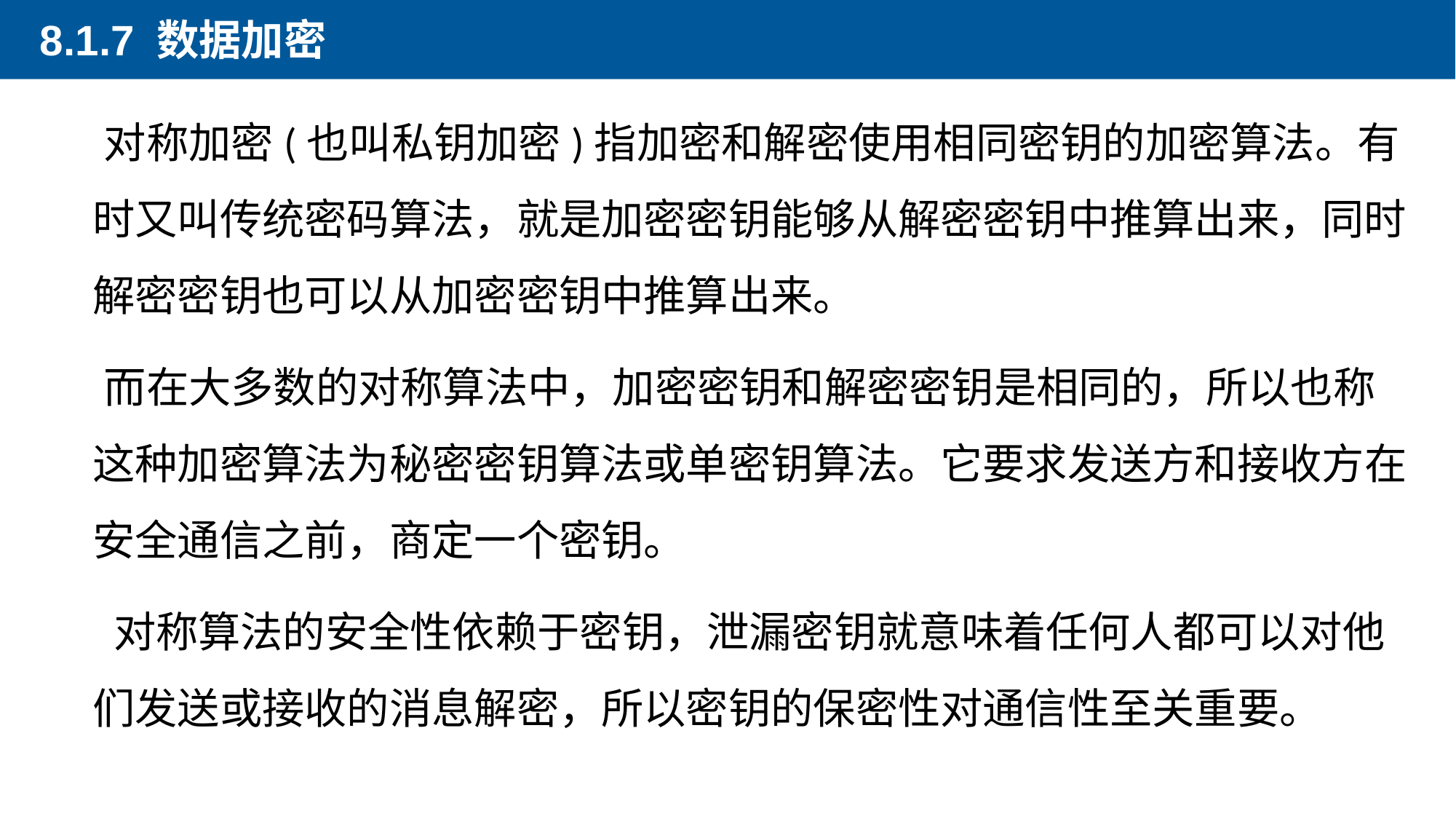

8.1.7 数据加密
   对称加密(也叫私钥加密)指加密和解密使用相同密钥的加密算法。有时又叫传统密码算法，就是加密密钥能够从解密密钥中推算出来，同时解密密钥也可以从加密密钥中推算出来。
   而在大多数的对称算法中，加密密钥和解密密钥是相同的，所以也称这种加密算法为秘密密钥算法或单密钥算法。它要求发送方和接收方在安全通信之前，商定一个密钥。
    对称算法的安全性依赖于密钥，泄漏密钥就意味着任何人都可以对他们发送或接收的消息解密，所以密钥的保密性对通信性至关重要。